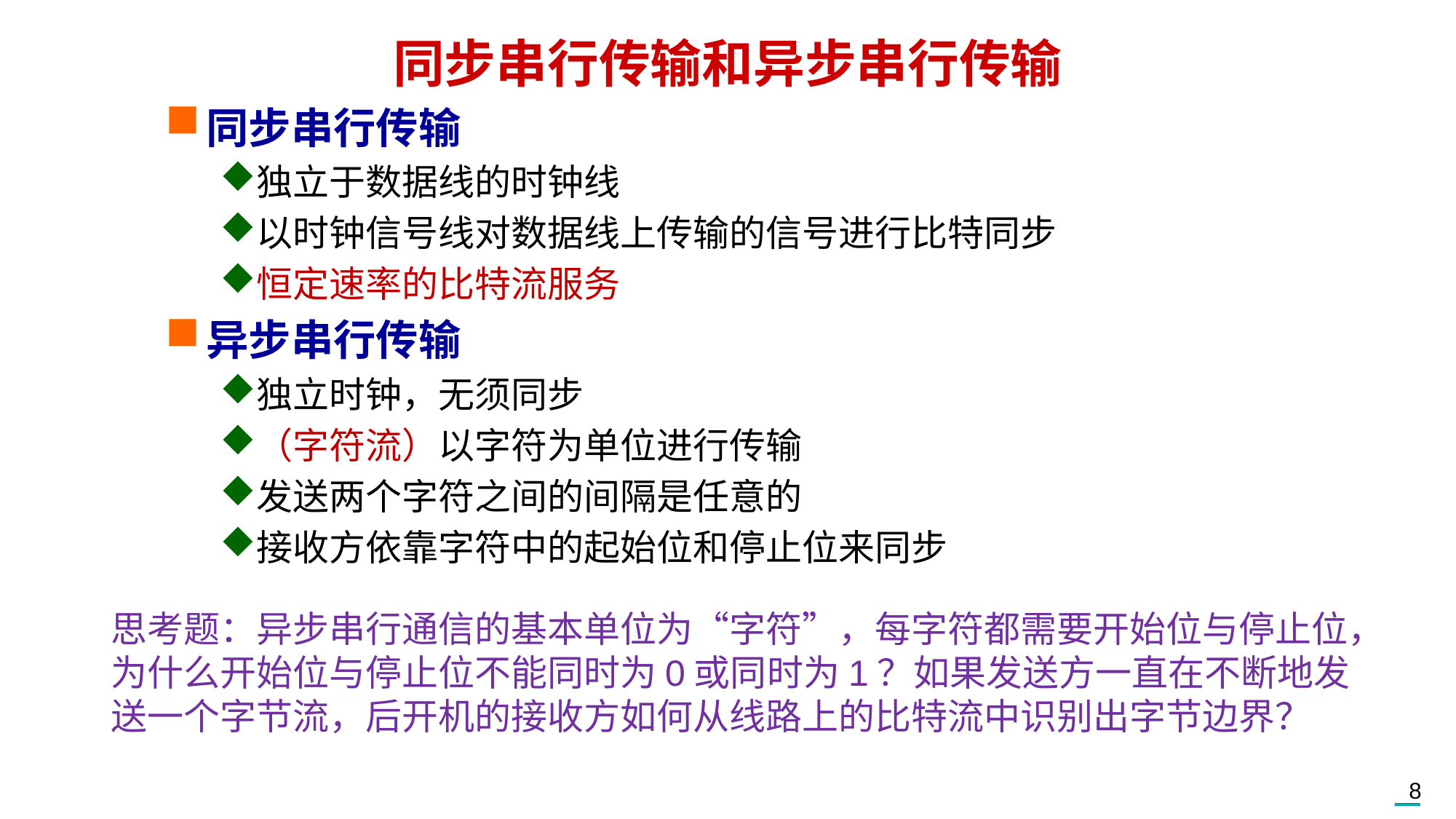

# 同步串行传输和异步串行传输
同步串行传输
独立于数据线的时钟线
以时钟信号线对数据线上传输的信号进行比特同步
恒定速率的比特流服务
异步串行传输
独立时钟，无须同步
（字符流）以字符为单位进行传输
发送两个字符之间的间隔是任意的
接收方依靠字符中的起始位和停止位来同步
思考题：异步串行通信的基本单位为“字符”，每字符都需要开始位与停止位，为什么开始位与停止位不能同时为0或同时为1？如果发送方一直在不断地发送一个字节流，后开机的接收方如何从线路上的比特流中识别出字节边界？